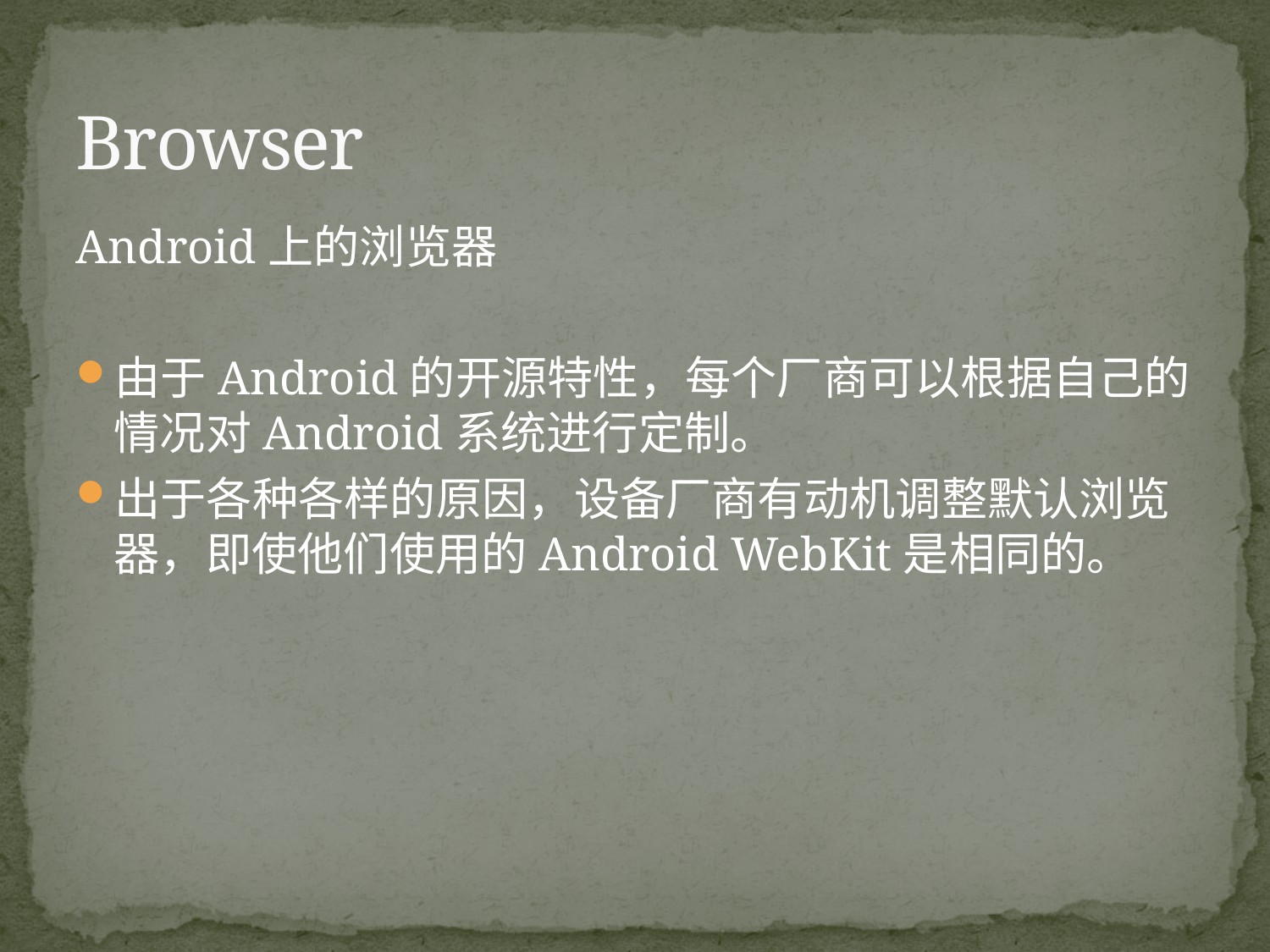

# Browser
Android上的浏览器

由于Android的开源特性，每个厂商可以根据自己的情况对Android系统进行定制。
出于各种各样的原因，设备厂商有动机调整默认浏览器，即使他们使用的Android WebKit是相同的。